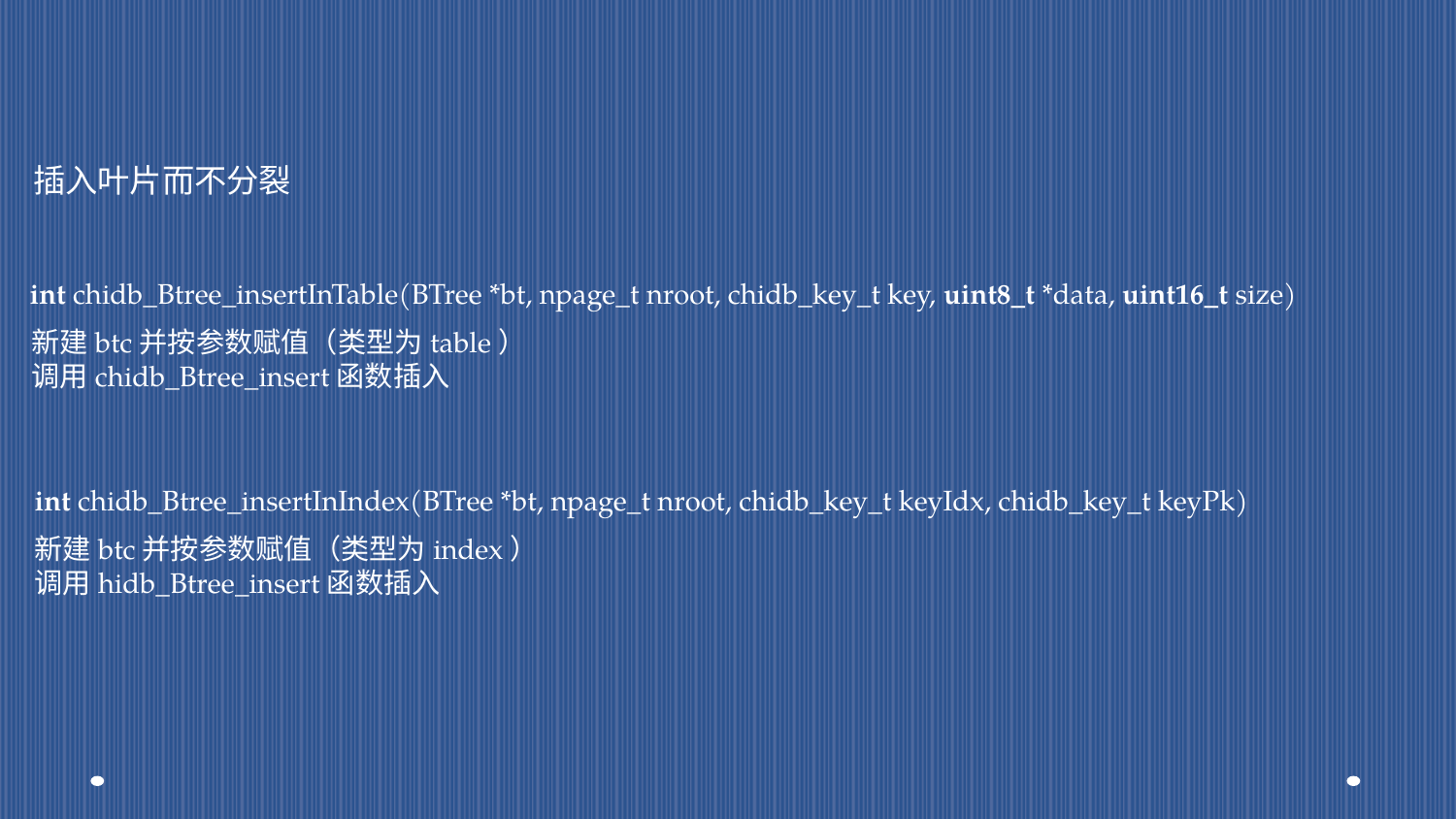

插入叶片而不分裂
int chidb_Btree_insertInTable(BTree *bt, npage_t nroot, chidb_key_t key, uint8_t *data, uint16_t size)
新建btc并按参数赋值（类型为table）
调用chidb_Btree_insert函数插入

int chidb_Btree_insertInIndex(BTree *bt, npage_t nroot, chidb_key_t keyIdx, chidb_key_t keyPk)
新建btc并按参数赋值（类型为index）
调用hidb_Btree_insert函数插入